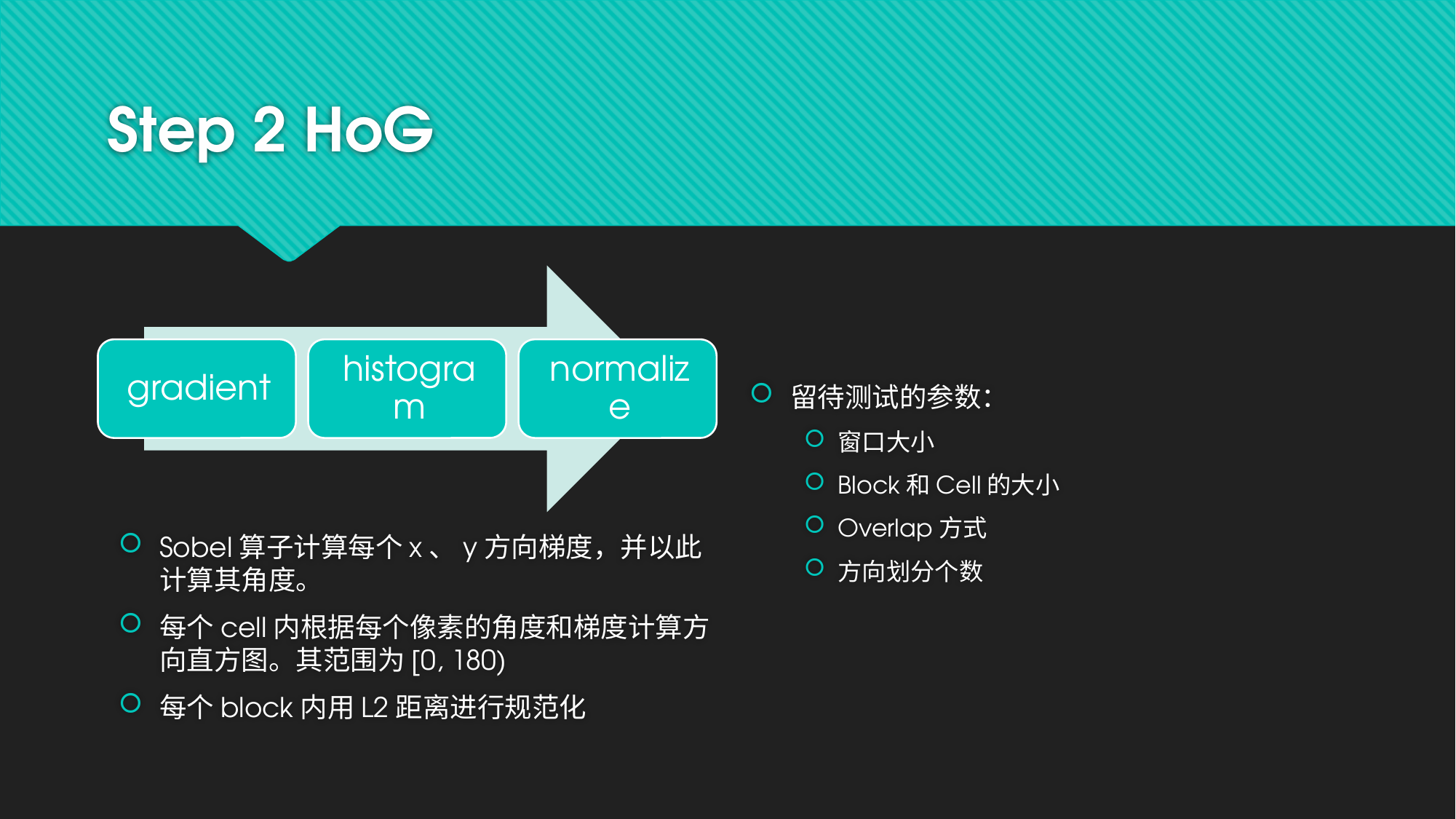

# Step 2 HoG
留待测试的参数：
窗口大小
Block和Cell的大小
Overlap方式
方向划分个数
gradient
histogram
normalize
Sobel算子计算每个x、y方向梯度，并以此计算其角度。
每个cell内根据每个像素的角度和梯度计算方向直方图。其范围为[0, 180)
每个block内用L2距离进行规范化